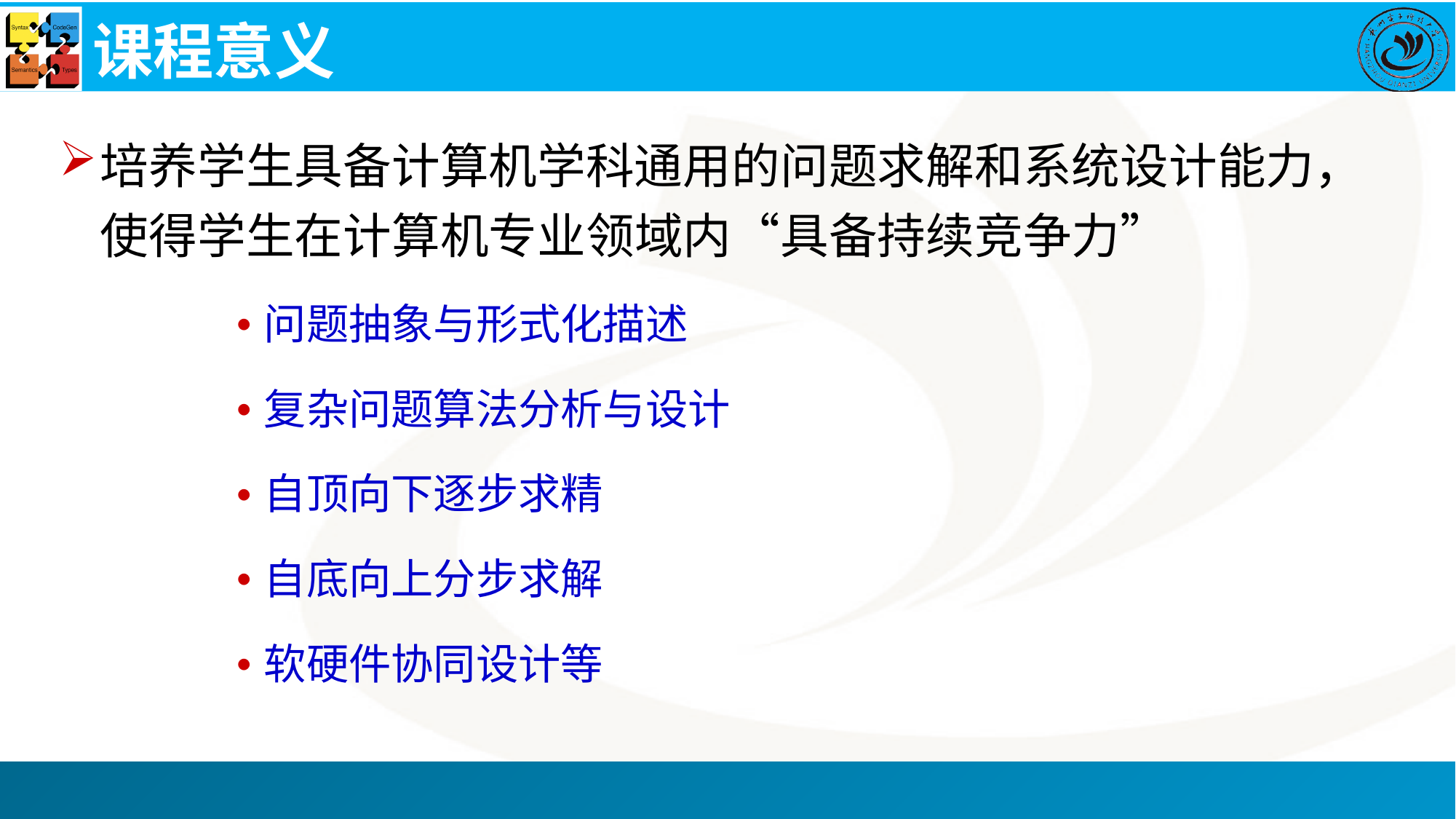

# 课程意义
培养学生具备计算机学科通用的问题求解和系统设计能力，使得学生在计算机专业领域内“具备持续竞争力”
问题抽象与形式化描述
复杂问题算法分析与设计
自顶向下逐步求精
自底向上分步求解
软硬件协同设计等
11